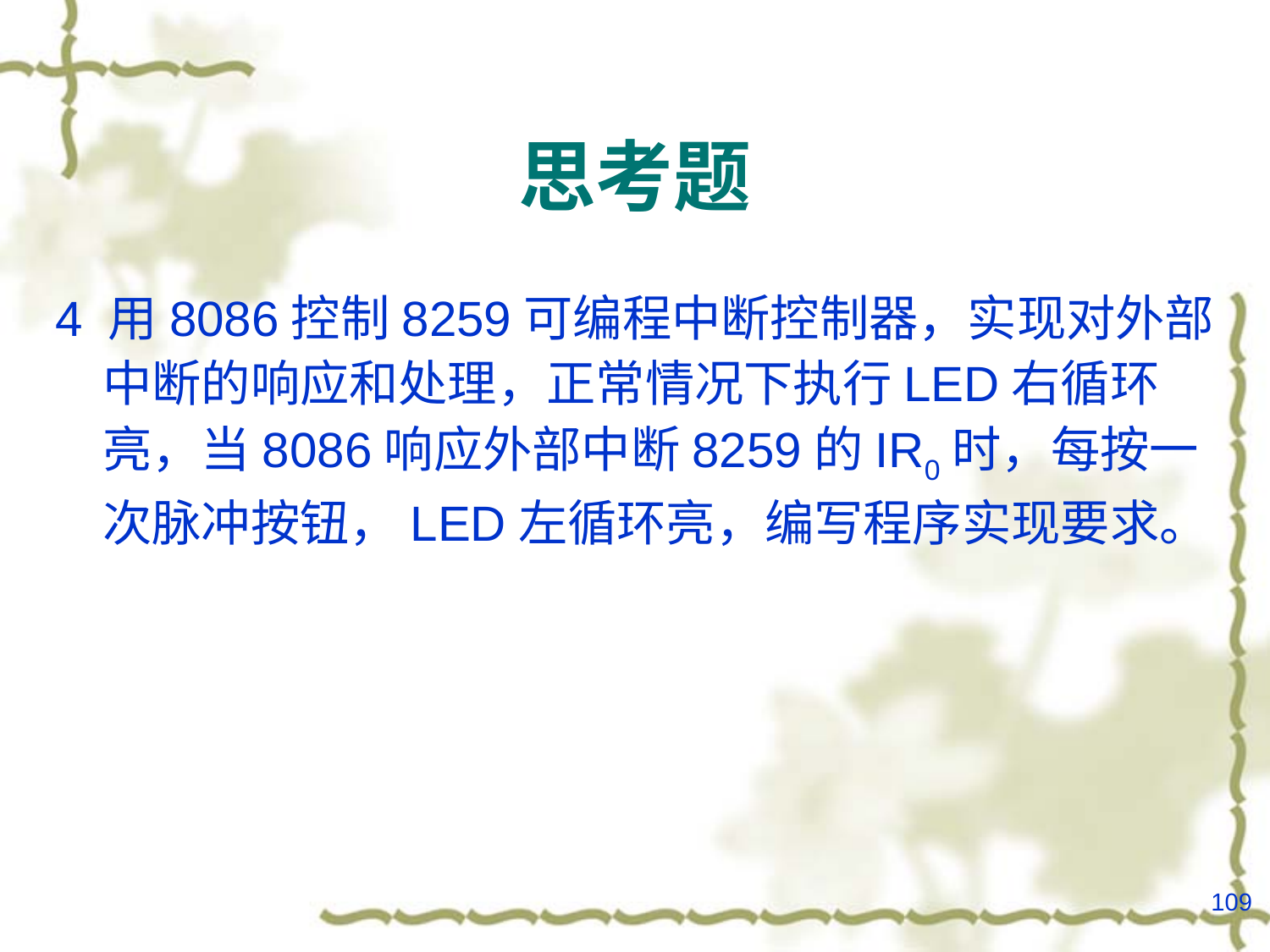

# 思考题
4 用8086控制8259可编程中断控制器，实现对外部中断的响应和处理，正常情况下执行LED右循环亮，当8086响应外部中断8259的IR0时，每按一次脉冲按钮，LED左循环亮，编写程序实现要求。
109